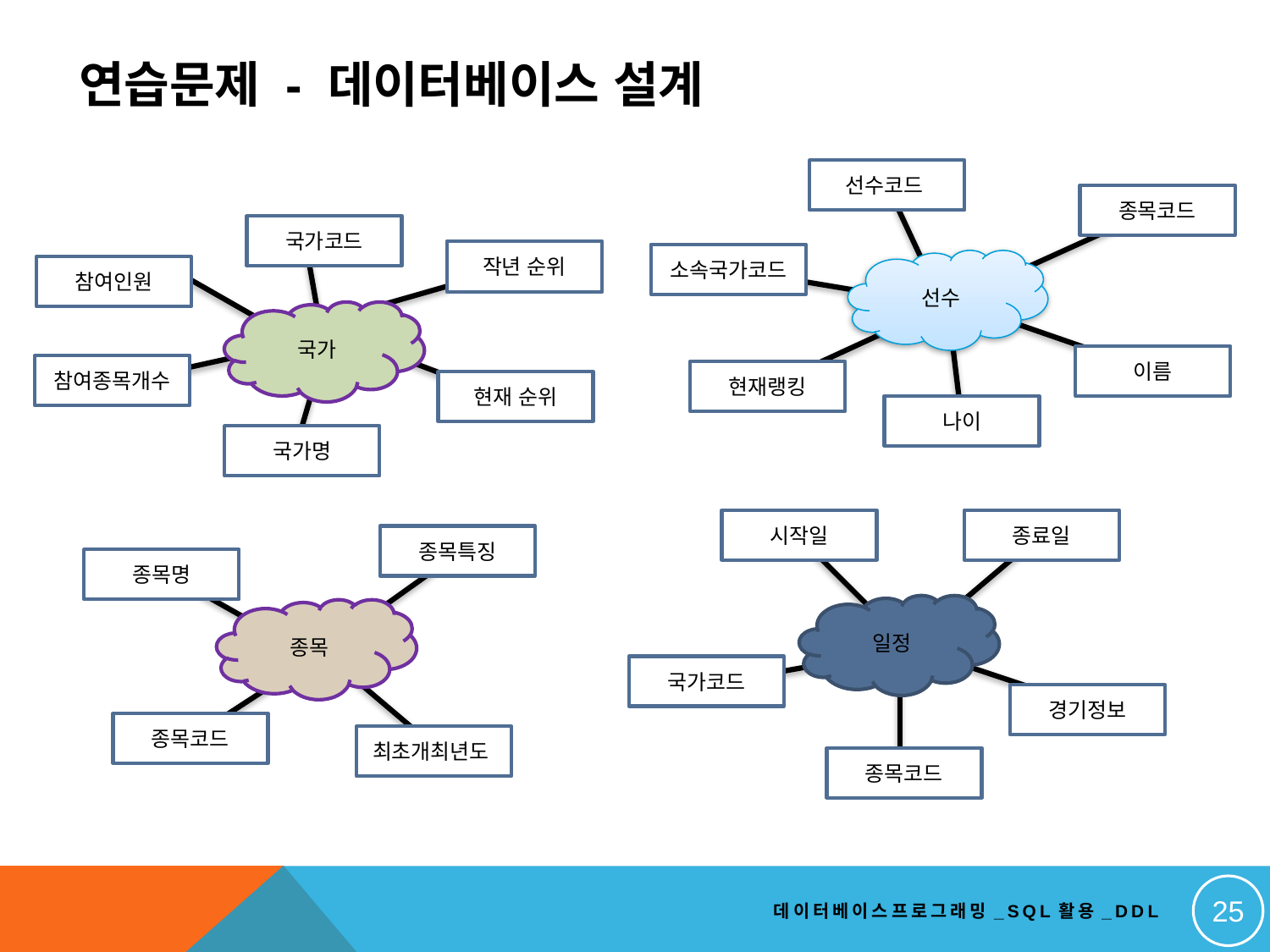

연습문제 - 데이터베이스 설계
선수코드
종목코드
소속국가코드
선수
이름
현재랭킹
나이
국가코드
작년 순위
참여인원
국가
참여종목개수
현재 순위
국가명
시작일
종료일
일정
국가코드
경기정보
종목코드
종목특징
종목명
종목
종목코드
최초개최년도
25
데이터베이스프로그래밍_SQL활용_DDL